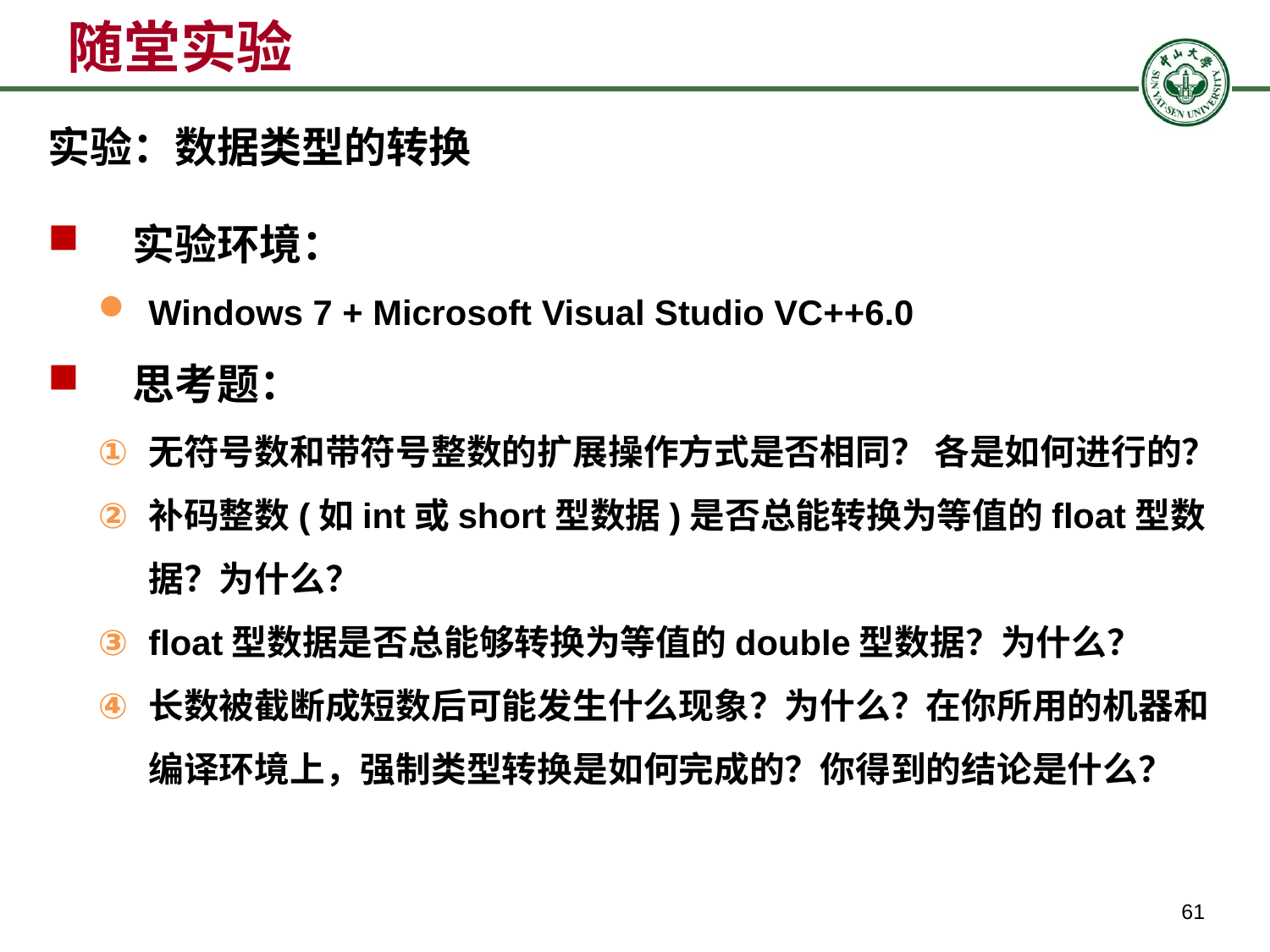

# 随堂实验
实验：数据类型的转换
实验环境：
Windows 7 + Microsoft Visual Studio VC++6.0
思考题：
无符号数和带符号整数的扩展操作方式是否相同？ 各是如何进行的？
补码整数(如int或short型数据)是否总能转换为等值的float型数据？为什么？
float型数据是否总能够转换为等值的double型数据？为什么？
长数被截断成短数后可能发生什么现象？为什么？在你所用的机器和编译环境上，强制类型转换是如何完成的？你得到的结论是什么？